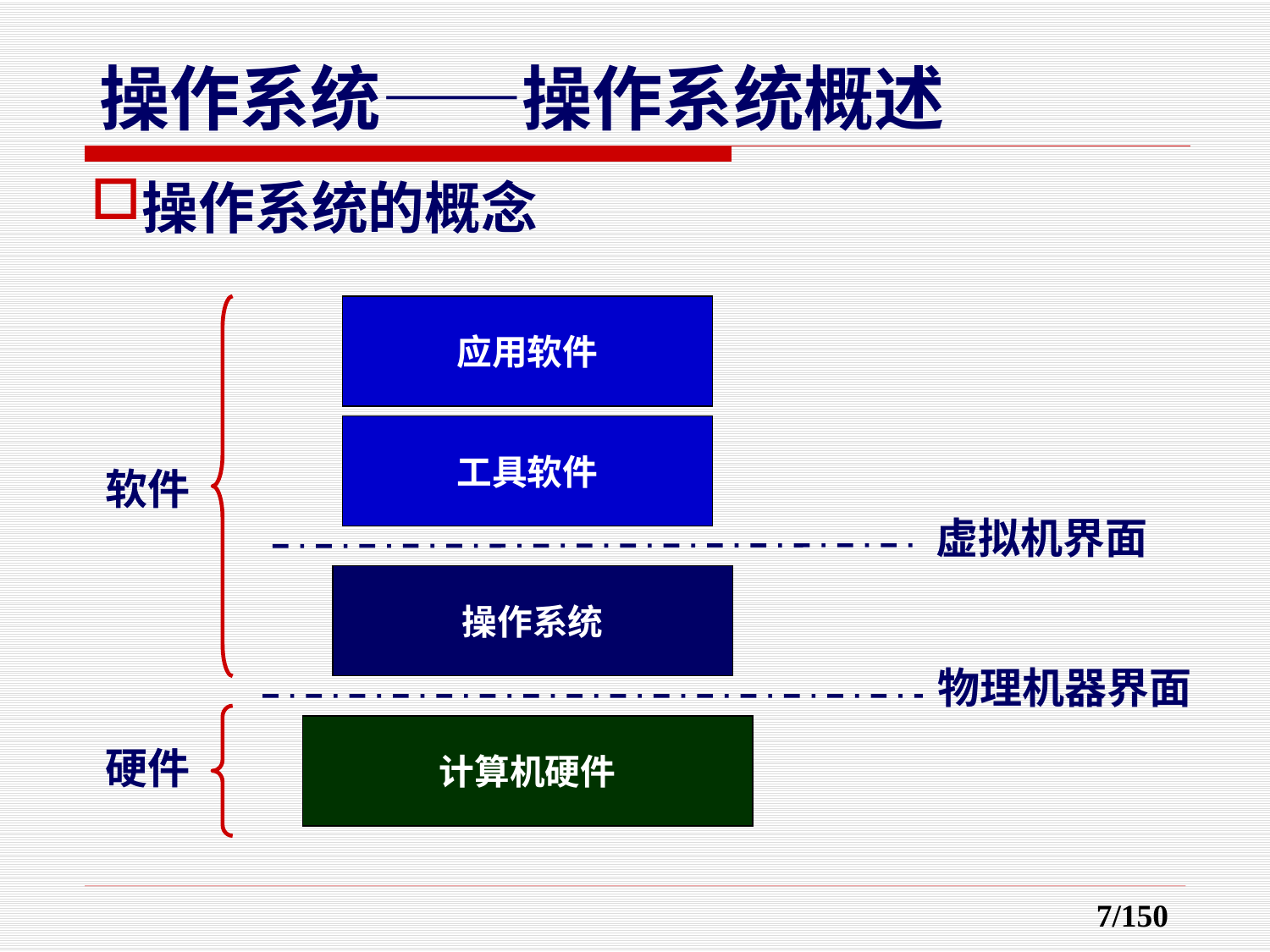

操作系统的概念

应用软件
工具软件
软件
虚拟机界面

操作系统
物理机器界面

计算机硬件
硬件